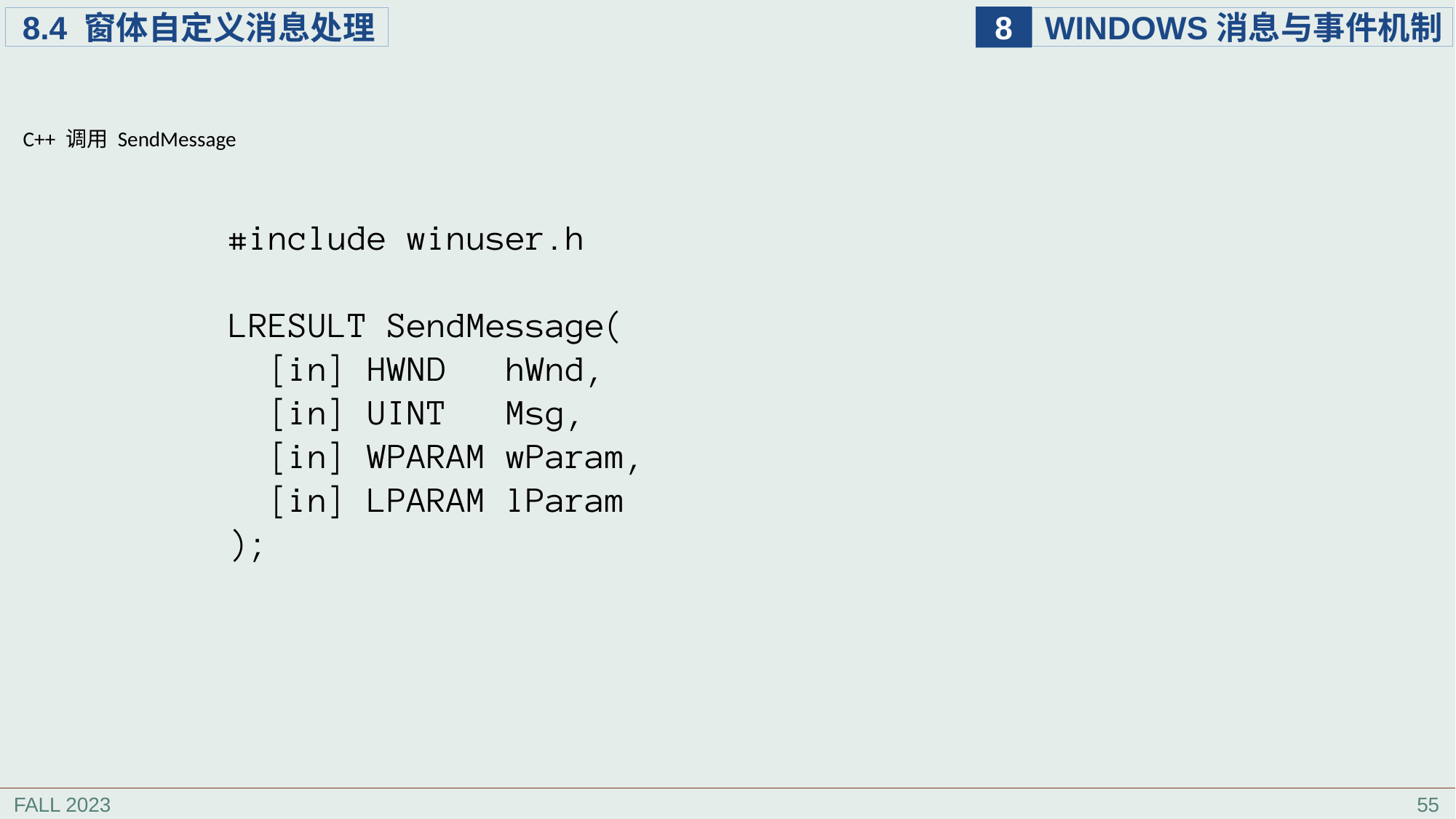

C++ 调用 SendMessage
#include winuser.h

LRESULT SendMessage(
  [in] HWND   hWnd,
  [in] UINT   Msg,
  [in] WPARAM wParam,
  [in] LPARAM lParam
);